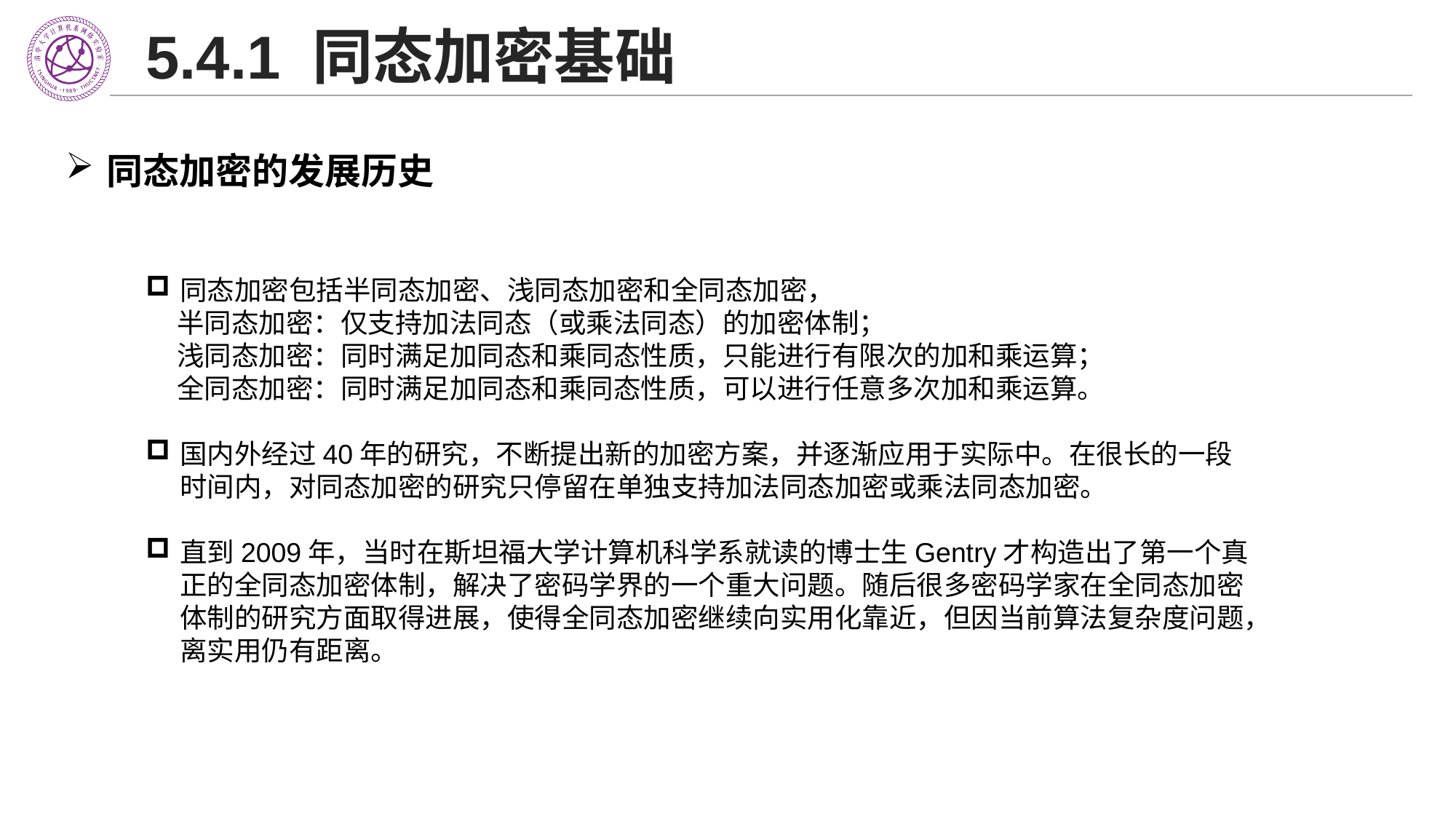

# 5.4.1 同态加密基础
同态加密的发展历史
同态加密包括半同态加密、浅同态加密和全同态加密，
    半同态加密：仅支持加法同态（或乘法同态）的加密体制；
    浅同态加密：同时满足加同态和乘同态性质，只能进行有限次的加和乘运算；
    全同态加密：同时满足加同态和乘同态性质，可以进行任意多次加和乘运算。

国内外经过40年的研究，不断提出新的加密方案，并逐渐应用于实际中。在很长的一段时间内，对同态加密的研究只停留在单独支持加法同态加密或乘法同态加密。

直到2009年，当时在斯坦福大学计算机科学系就读的博士生Gentry才构造出了第一个真正的全同态加密体制，解决了密码学界的一个重大问题。随后很多密码学家在全同态加密体制的研究方面取得进展，使得全同态加密继续向实用化靠近，但因当前算法复杂度问题，离实用仍有距离。